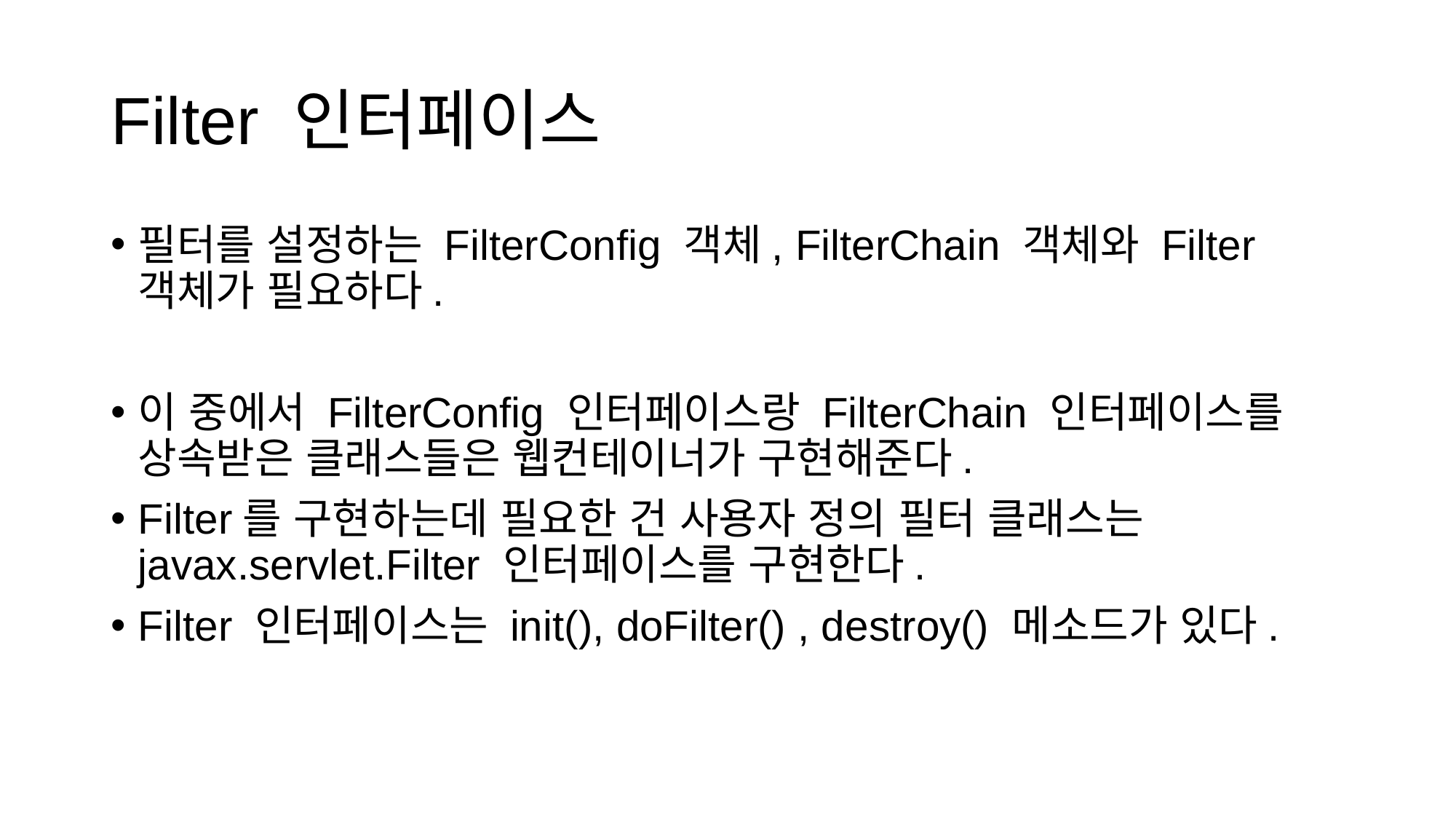

# Filter 인터페이스
필터를 설정하는 FilterConfig 객체, FilterChain 객체와 Filter 객체가 필요하다.

이 중에서 FilterConfig 인터페이스랑 FilterChain 인터페이스를 상속받은 클래스들은 웹컨테이너가 구현해준다.
Filter를 구현하는데 필요한 건 사용자 정의 필터 클래스는 javax.servlet.Filter 인터페이스를 구현한다.
Filter 인터페이스는 init(), doFilter() , destroy() 메소드가 있다.